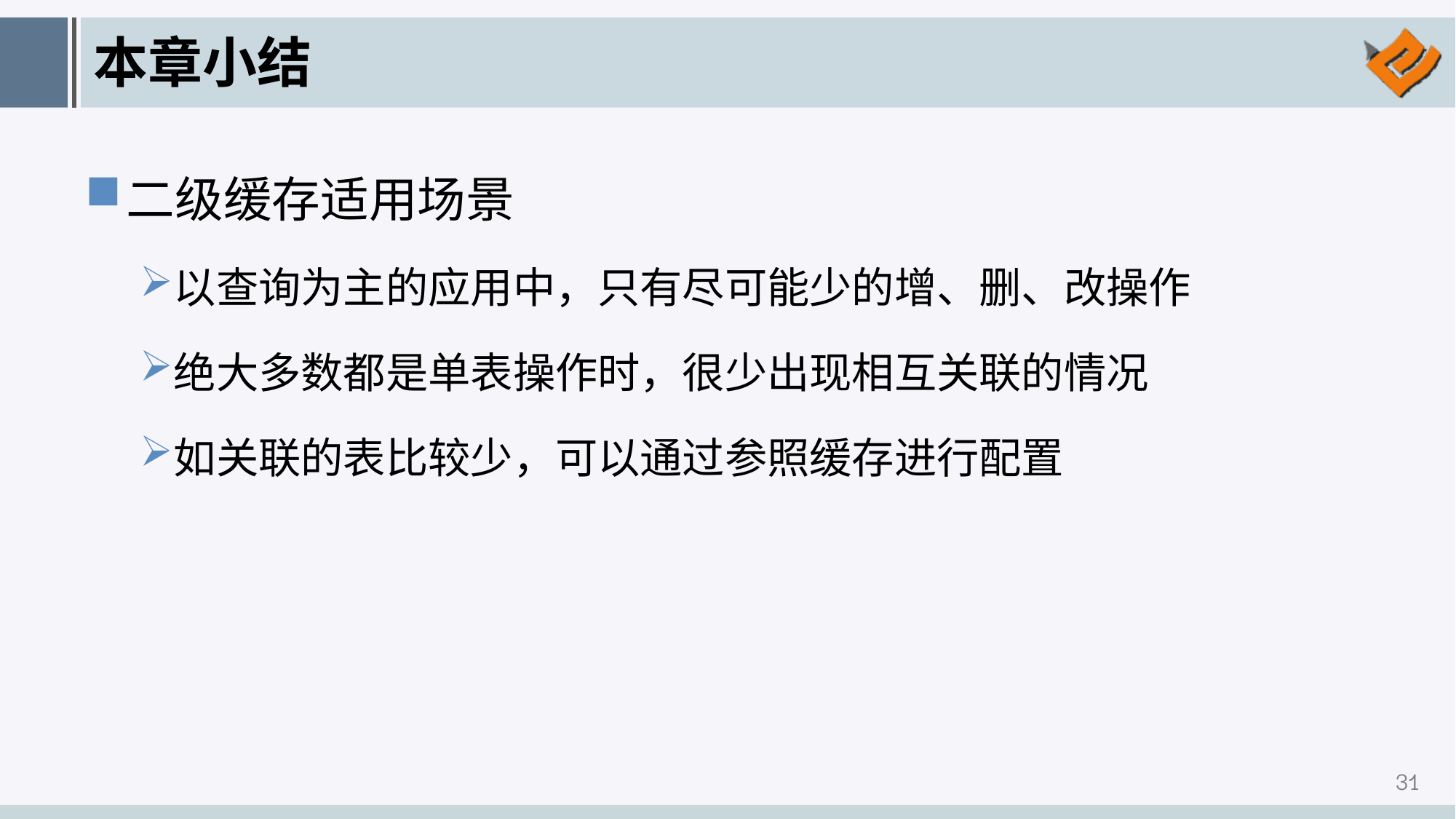

# 本章小结
二级缓存适用场景
以查询为主的应用中，只有尽可能少的增、删、改操作
绝大多数都是单表操作时，很少出现相互关联的情况
如关联的表比较少，可以通过参照缓存进行配置